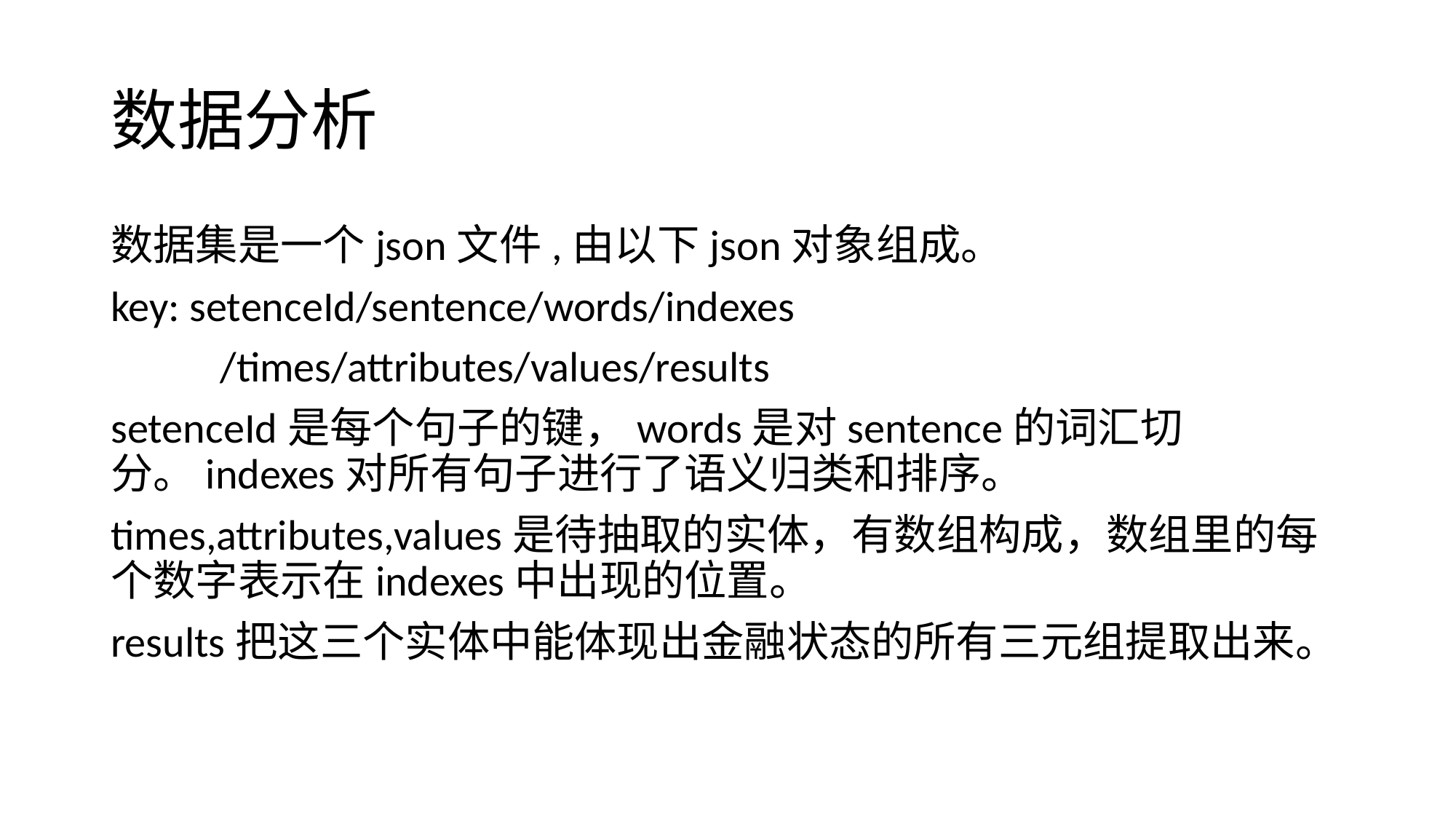

# 数据分析
数据集是一个json文件,由以下json对象组成。
key: setenceId/sentence/words/indexes
	/times/attributes/values/results
setenceId是每个句子的键，words是对sentence的词汇切分。indexes对所有句子进行了语义归类和排序。
times,attributes,values是待抽取的实体，有数组构成，数组里的每个数字表示在indexes中出现的位置。
results把这三个实体中能体现出金融状态的所有三元组提取出来。